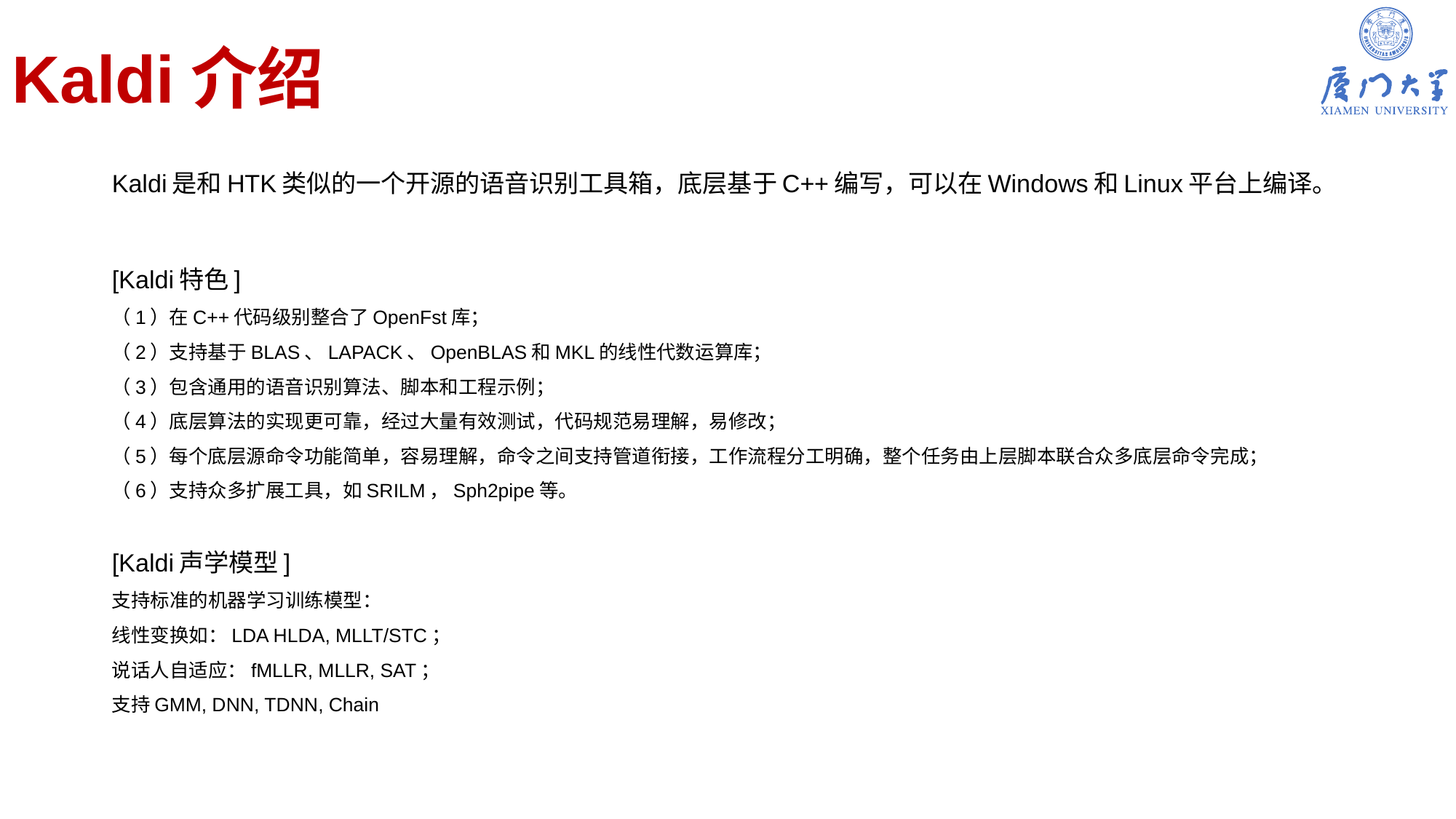

# Kaldi介绍
Kaldi是和HTK类似的一个开源的语音识别工具箱，底层基于C++编写，可以在Windows和Linux平台上编译。

[Kaldi特色]
（1）在C++代码级别整合了OpenFst库；
（2）支持基于BLAS、LAPACK、OpenBLAS和MKL的线性代数运算库；
（3）包含通用的语音识别算法、脚本和工程示例；
（4）底层算法的实现更可靠，经过大量有效测试，代码规范易理解，易修改；
（5）每个底层源命令功能简单，容易理解，命令之间支持管道衔接，工作流程分工明确，整个任务由上层脚本联合众多底层命令完成；
（6）支持众多扩展工具，如SRILM，Sph2pipe等。

[Kaldi声学模型]
支持标准的机器学习训练模型：
线性变换如：LDA HLDA, MLLT/STC；
说话人自适应：fMLLR, MLLR, SAT；
支持GMM, DNN, TDNN, Chain